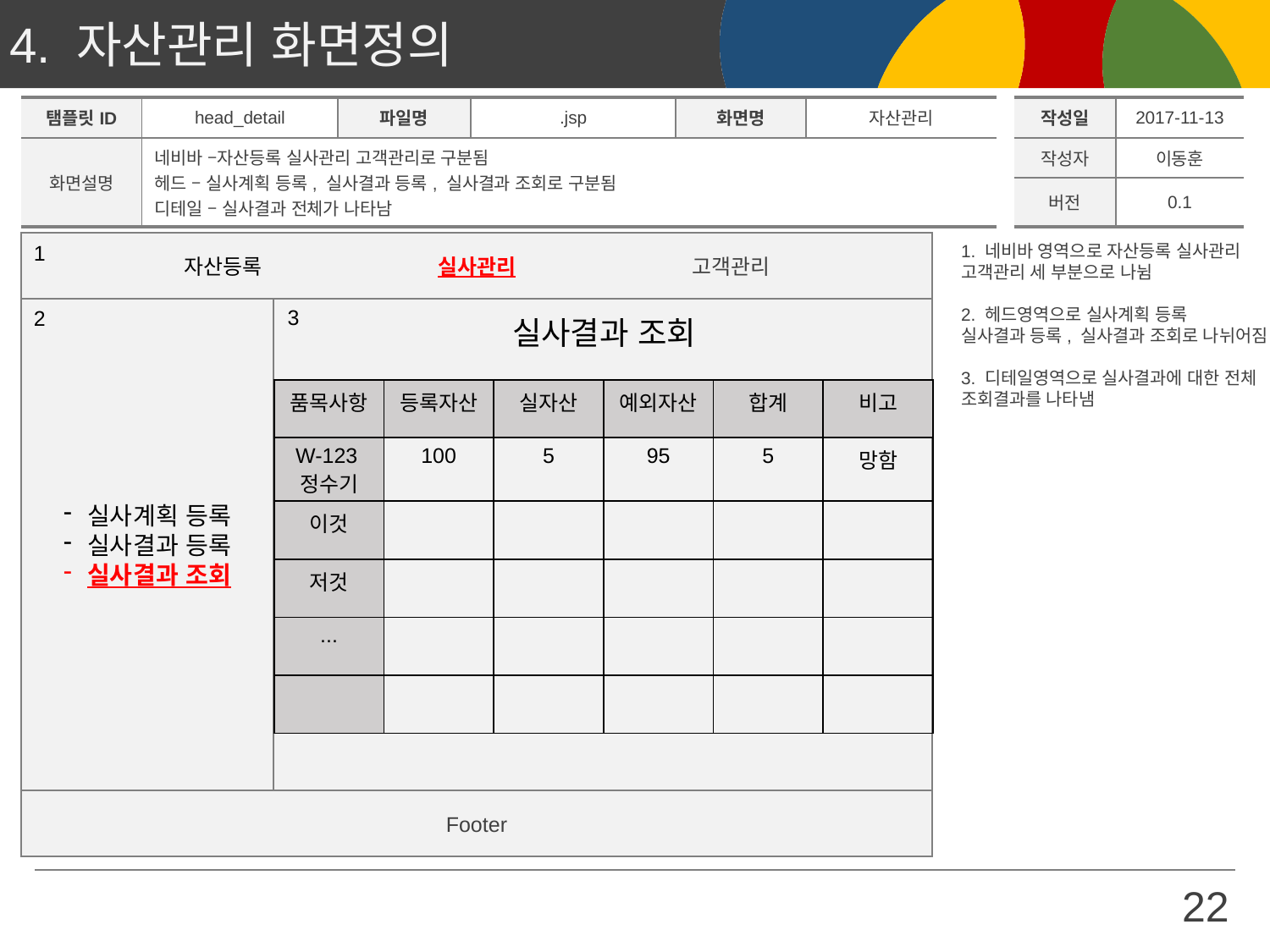

| 탬플릿ID | head\_detail | 파일명 | .jsp | 화면명 | 자산관리 |  | 작성일 | 2017-11-13 |
| --- | --- | --- | --- | --- | --- | --- | --- | --- |
| 화면설명 | 네비바 –자산등록 실사관리 고객관리로 구분됨 헤드 – 실사계획 등록, 실사결과 등록, 실사결과 조회로 구분됨 디테일 – 실사결과 전체가 나타남 |  |  |  |  |  | 작성자 | 이동훈 |
|  |  |  |  |  |  |  | 버전 | 0.1 |
자산등록		실사관리		고객관리
1
1. 네비바 영역으로 자산등록 실사관리
고객관리 세 부분으로 나뉨

2. 헤드영역으로 실사계획 등록
실사결과 등록, 실사결과 조회로 나뉘어짐

3. 디테일영역으로 실사결과에 대한 전체
조회결과를 나타냄
3
2
실사계획 등록
실사결과 등록
실사결과 조회

실사결과 조회
| 품목사항 | 등록자산 | 실자산 | 예외자산 | 합계 | 비고 |
| --- | --- | --- | --- | --- | --- |
| W-123정수기 | 100 | 5 | 95 | 5 | 망함 |
| 이것 |  |  |  |  |  |
| 저것 |  |  |  |  |  |
| ... |  |  |  |  |  |
|  |  |  |  |  |  |
Footer